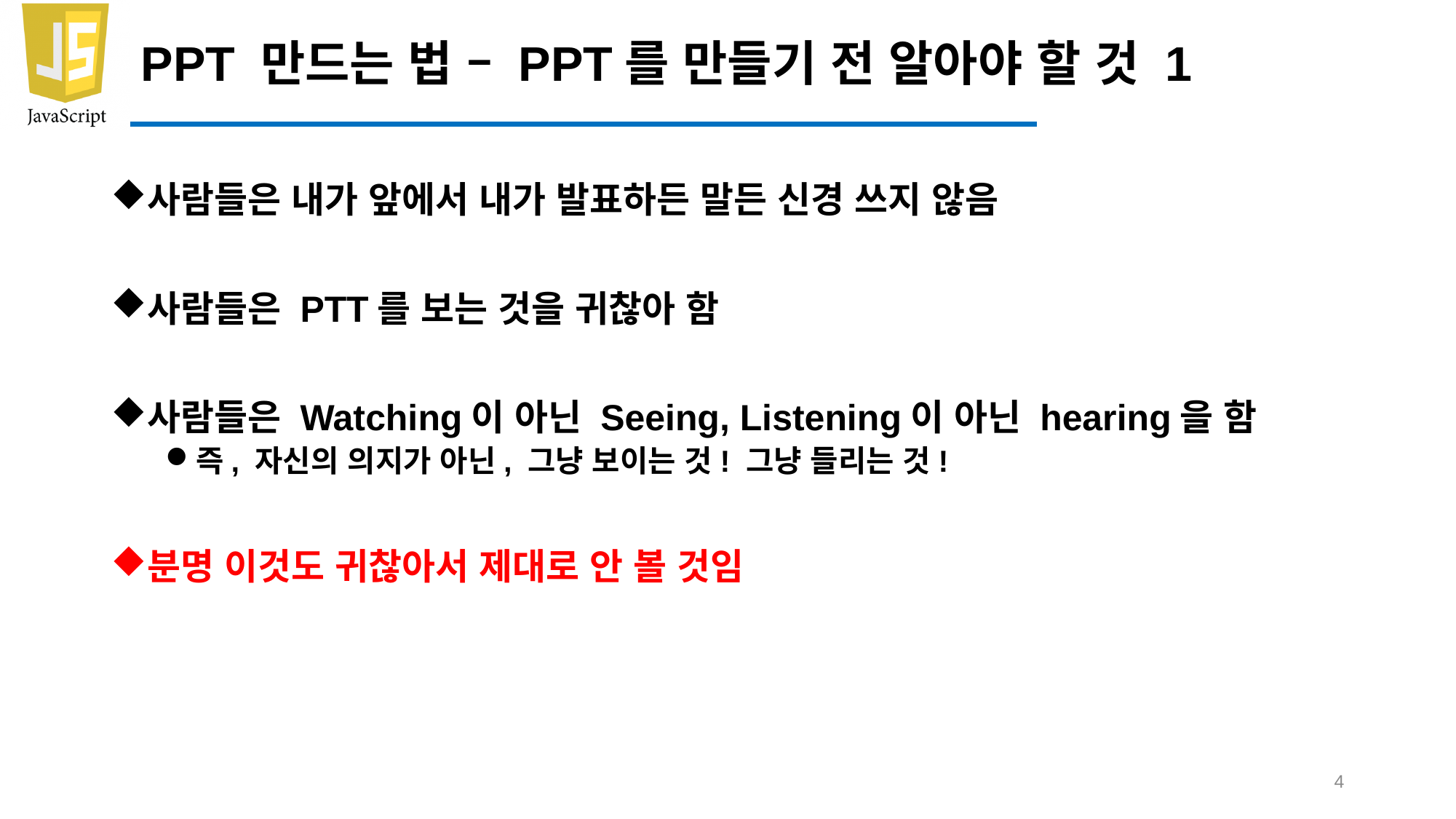

# PPT 만드는 법 – PPT를 만들기 전 알아야 할 것 1
사람들은 내가 앞에서 내가 발표하든 말든 신경 쓰지 않음

사람들은 PTT를 보는 것을 귀찮아 함

사람들은 Watching이 아닌 Seeing, Listening이 아닌 hearing을 함
즉, 자신의 의지가 아닌, 그냥 보이는 것! 그냥 들리는 것!

분명 이것도 귀찮아서 제대로 안 볼 것임
4